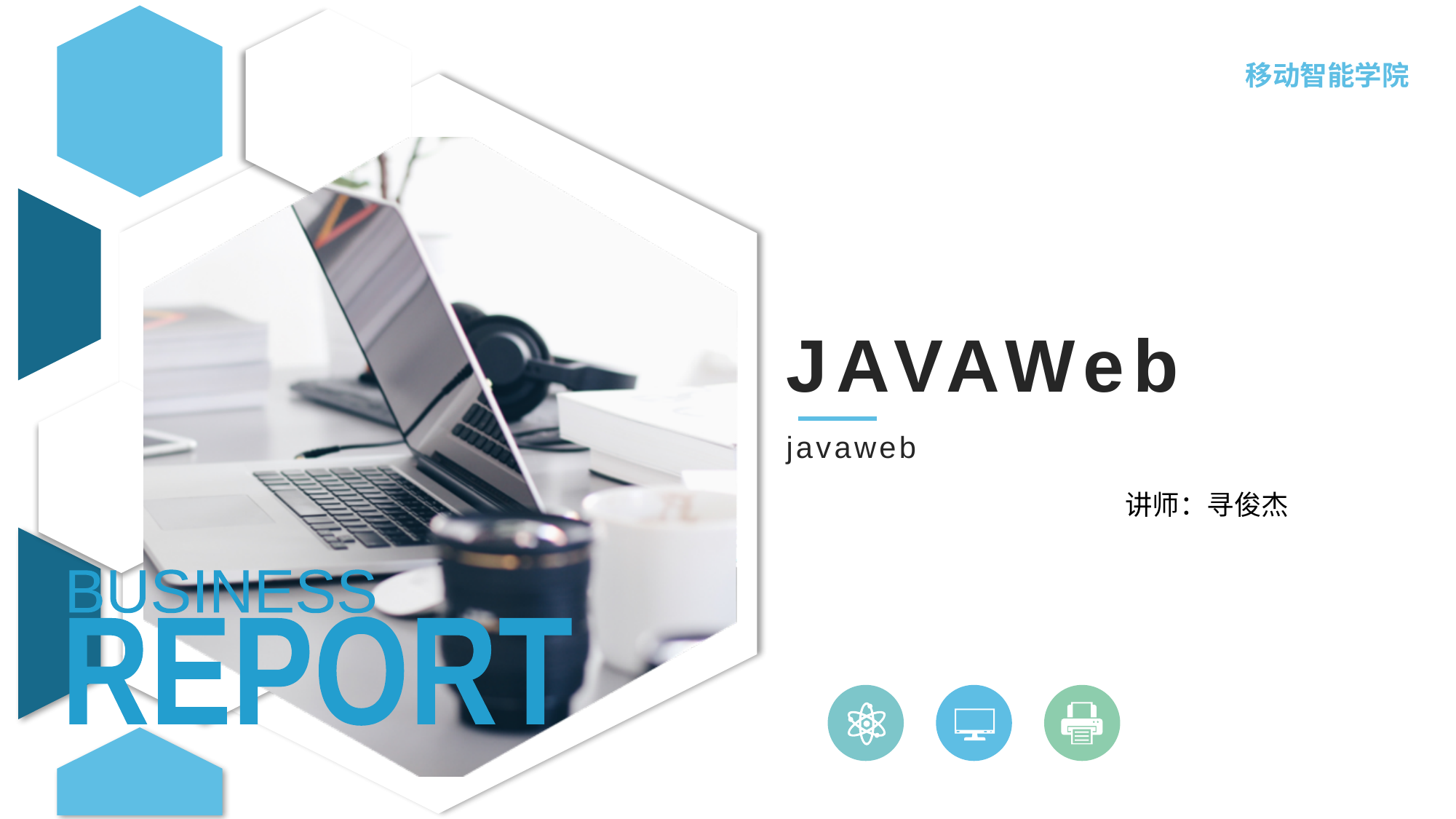

移动智能学院
# JAVAWeb
javaweb

讲师：寻俊杰
BUSINESS
REPORT